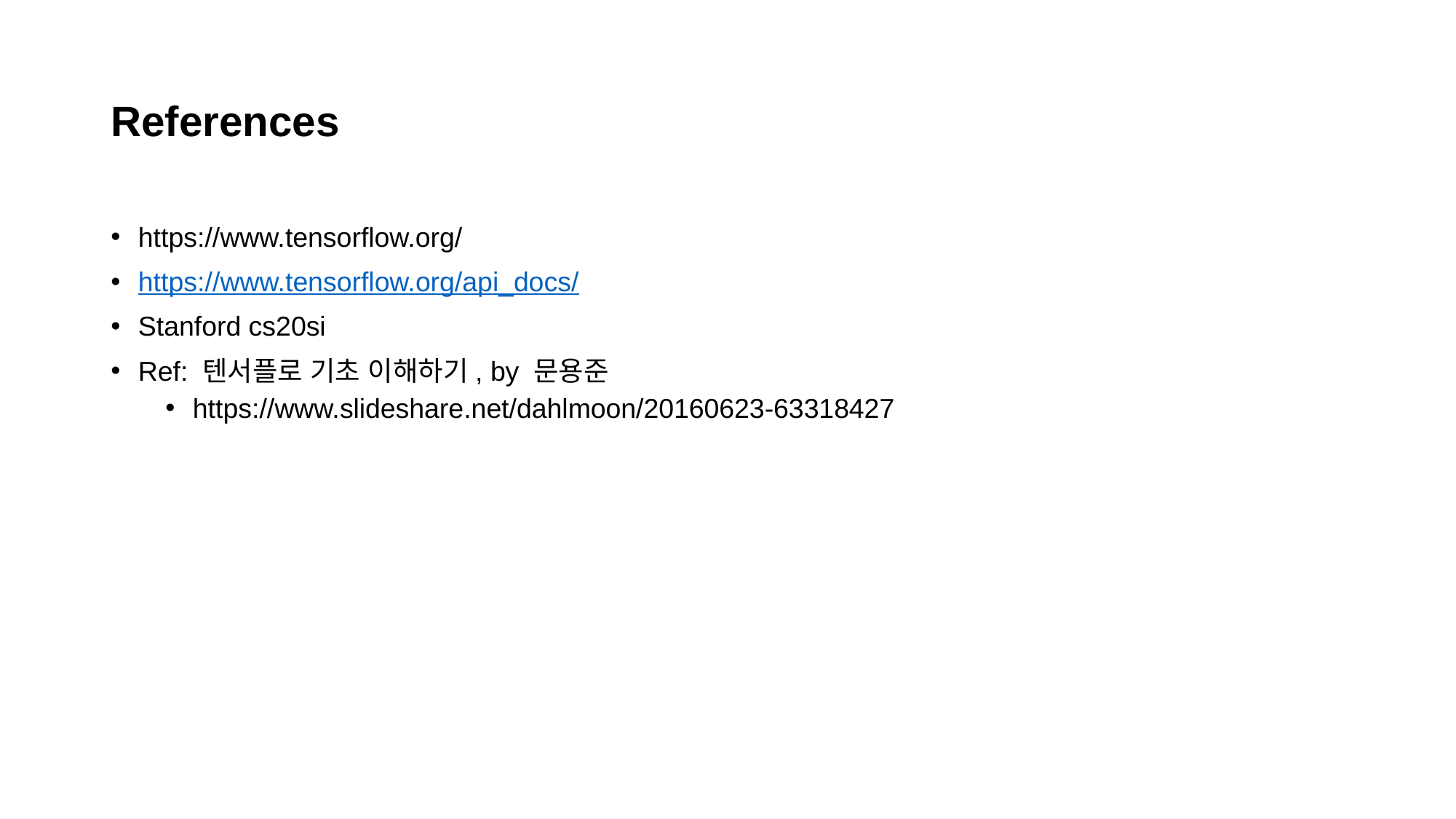

# References
https://www.tensorflow.org/
https://www.tensorflow.org/api_docs/
Stanford cs20si
Ref: 텐서플로 기초 이해하기, by 문용준
https://www.slideshare.net/dahlmoon/20160623-63318427